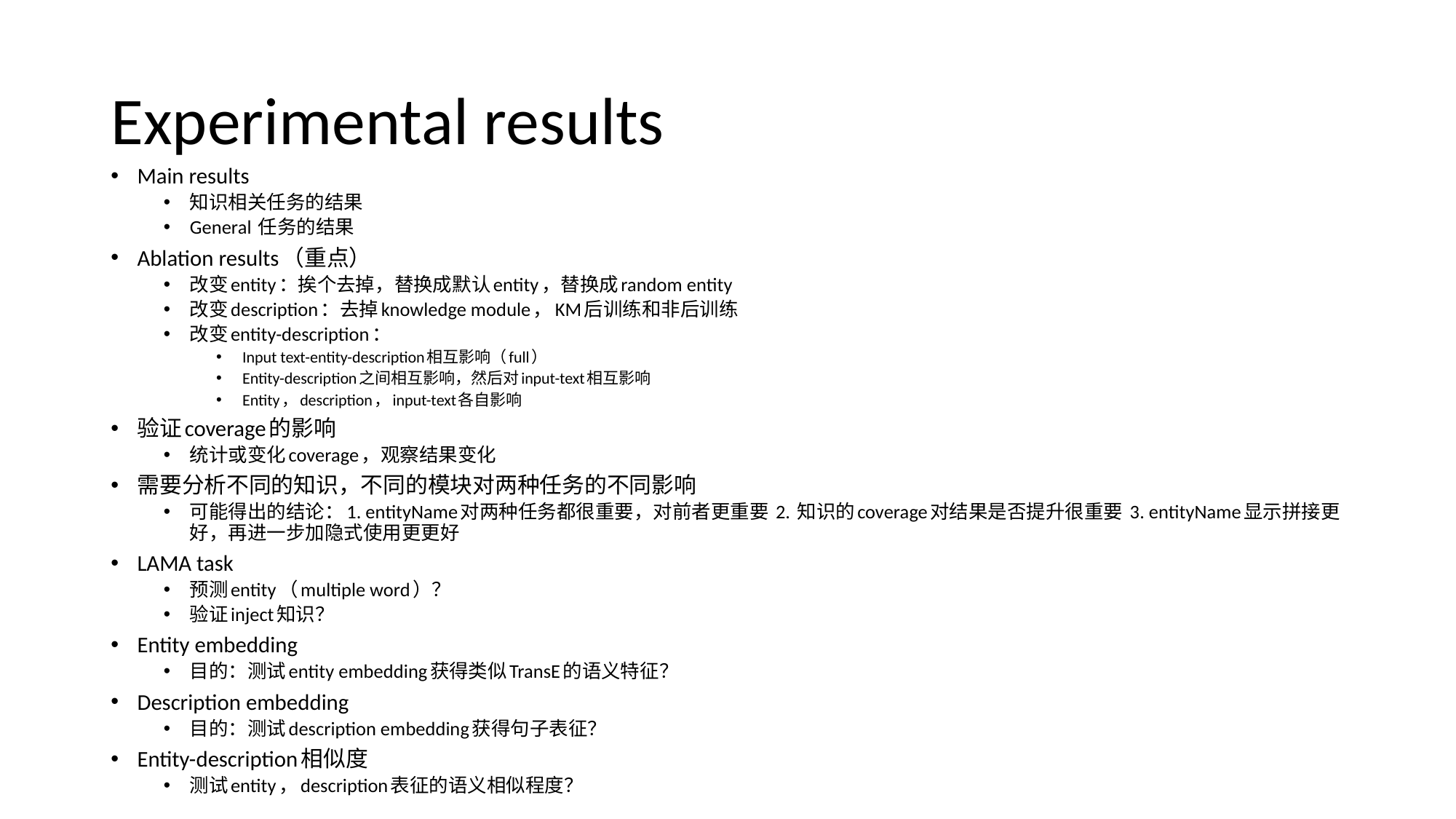

# Experimental results
Main results
知识相关任务的结果
General 任务的结果
Ablation results（重点）
改变entity：挨个去掉，替换成默认entity，替换成random entity
改变description：去掉knowledge module，KM后训练和非后训练
改变entity-description：
Input text-entity-description相互影响（full）
Entity-description之间相互影响，然后对input-text相互影响
Entity，description，input-text各自影响
验证coverage的影响
统计或变化coverage，观察结果变化
需要分析不同的知识，不同的模块对两种任务的不同影响
可能得出的结论：1. entityName对两种任务都很重要，对前者更重要 2. 知识的coverage对结果是否提升很重要 3. entityName显示拼接更好，再进一步加隐式使用更更好
LAMA task
预测entity（multiple word）？
验证inject知识？
Entity embedding
目的：测试entity embedding获得类似TransE的语义特征？
Description embedding
目的：测试description embedding获得句子表征？
Entity-description相似度
测试entity，description表征的语义相似程度？